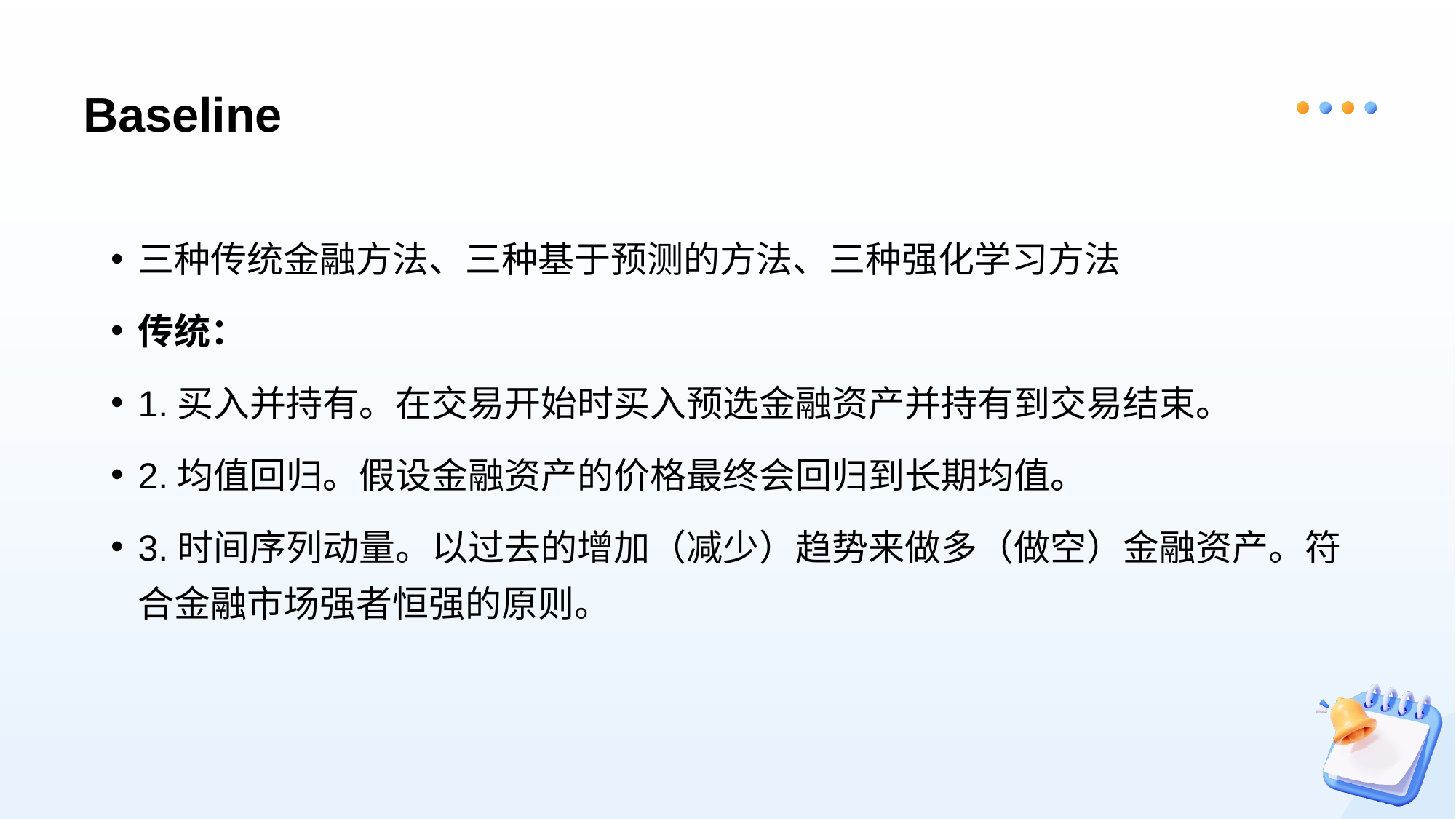

# Baseline
三种传统金融方法、三种基于预测的方法、三种强化学习方法
传统：
1.买入并持有。在交易开始时买入预选金融资产并持有到交易结束。
2.均值回归。假设金融资产的价格最终会回归到长期均值。
3.时间序列动量。以过去的增加（减少）趋势来做多（做空）金融资产。符合金融市场强者恒强的原则。